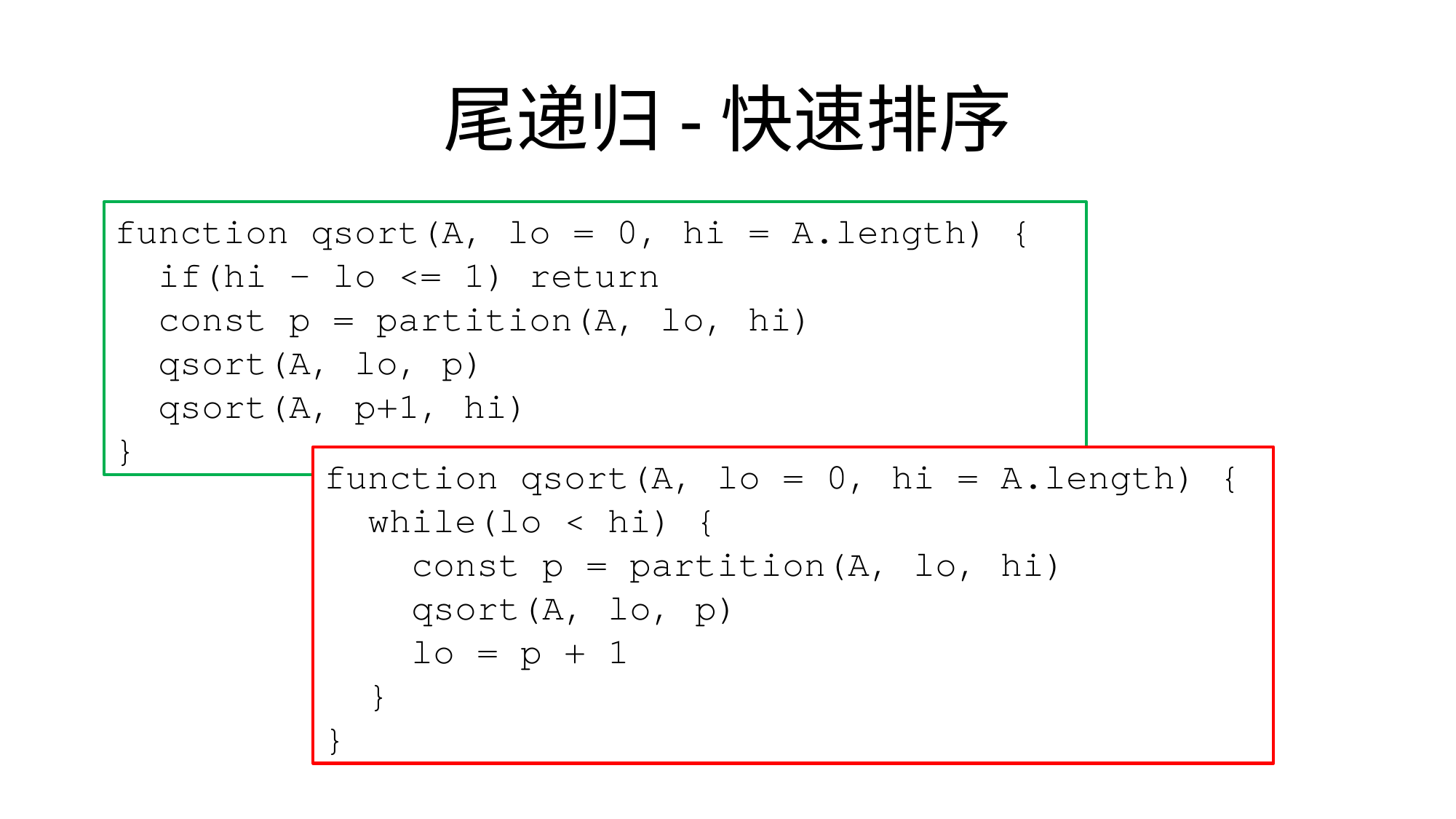

# 尾递归-快速排序
function qsort(A, lo = 0, hi = A.length) {
  if(hi - lo <= 1) return
  const p = partition(A, lo, hi)
  qsort(A, lo, p)
  qsort(A, p+1, hi)
}
function qsort(A, lo = 0, hi = A.length) {
  while(lo < hi) {
    const p = partition(A, lo, hi)
    qsort(A, lo, p)
    lo = p + 1
  }
}